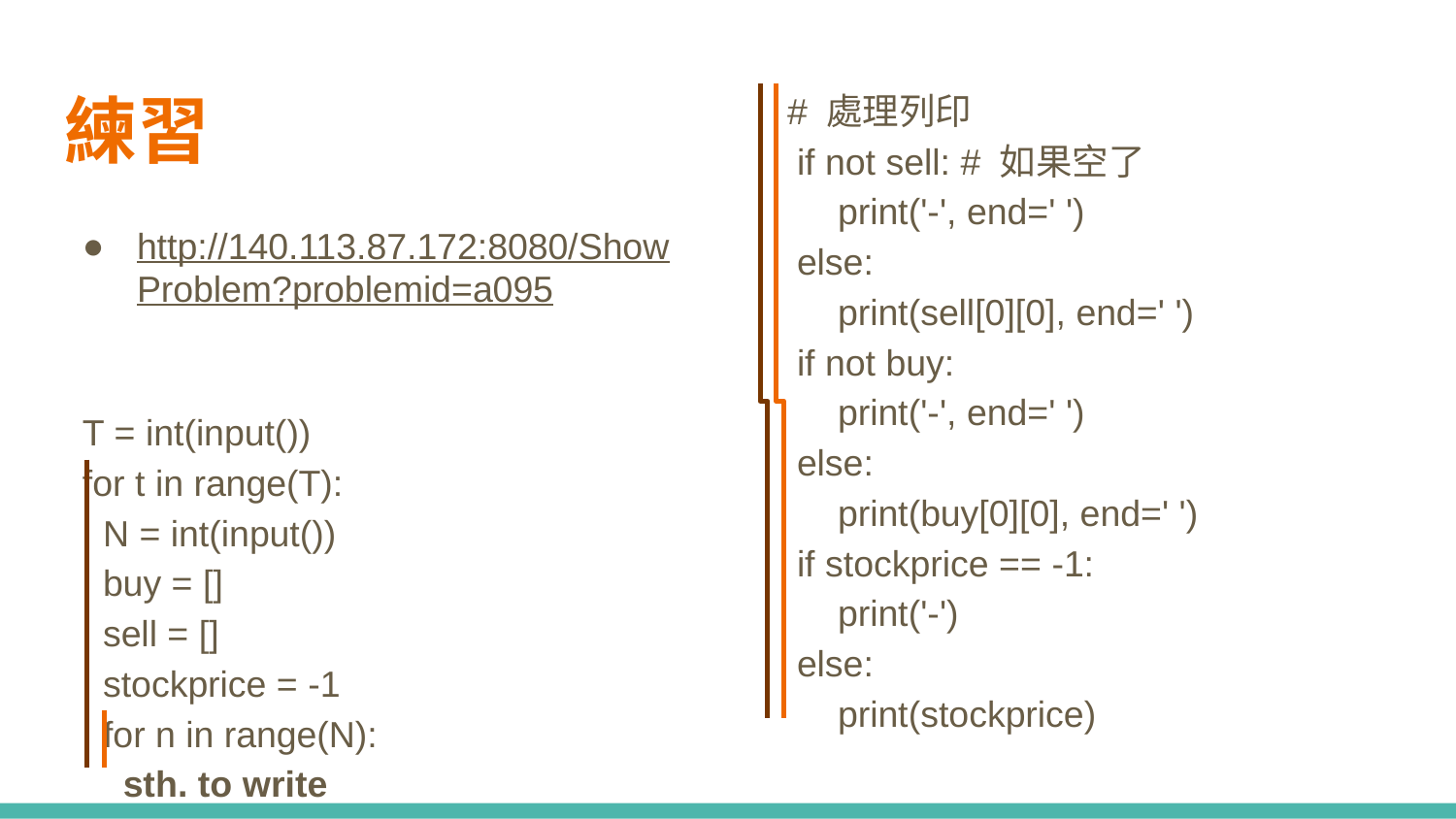

# 練習
         # 處理列印
        if not sell: # 如果空了
            print('-', end=' ')
        else:
            print(sell[0][0], end=' ')
        if not buy:
            print('-', end=' ')
        else:
            print(buy[0][0], end=' ')
        if stockprice == -1:
            print('-')
        else:
            print(stockprice)
http://140.113.87.172:8080/ShowProblem?problemid=a095
T = int(input())
for t in range(T):
  N = int(input())
  buy = []
  sell = []
  stockprice = -1
  for n in range(N):
    sth. to write